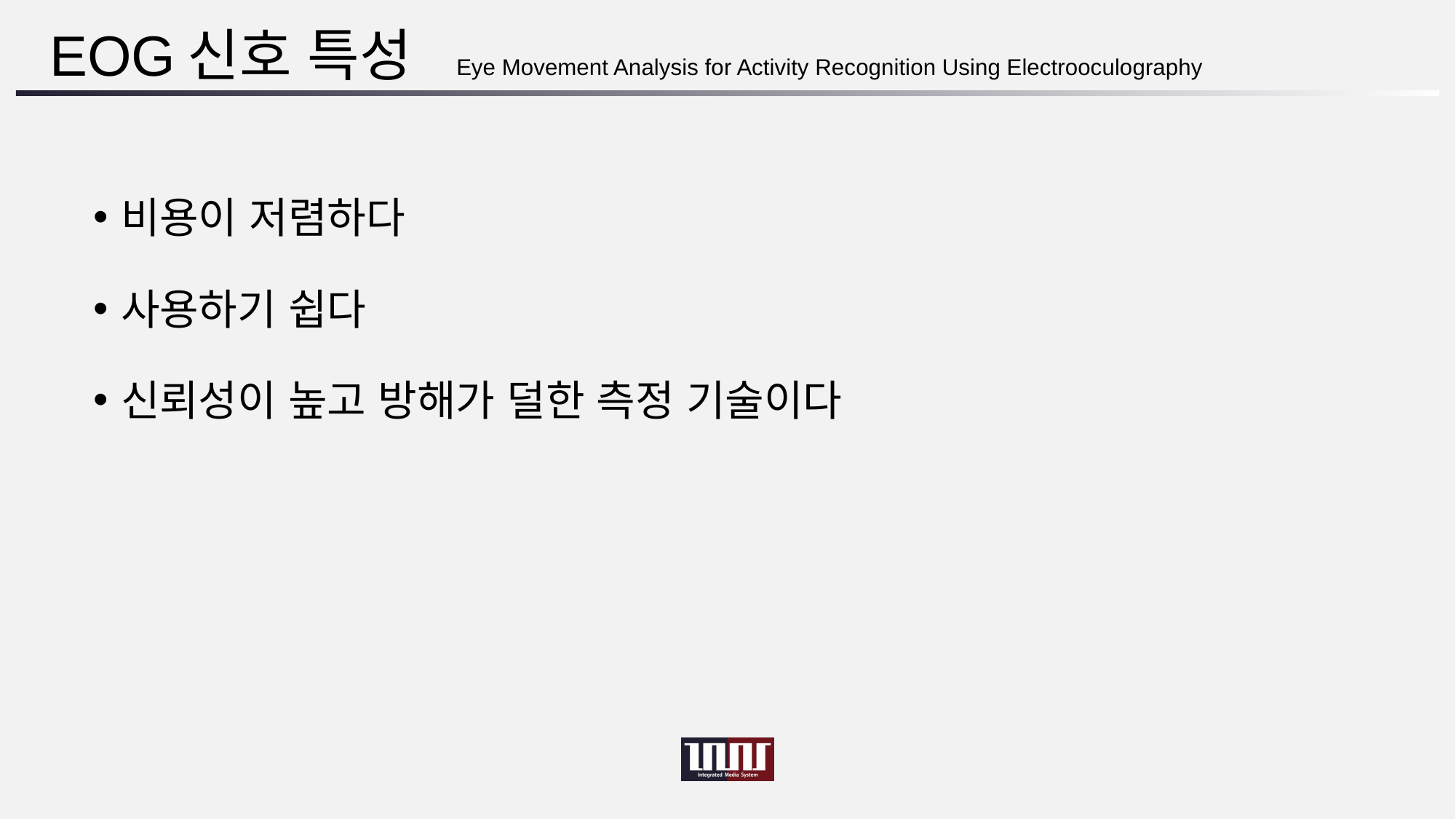

# EOG신호 특성
Eye Movement Analysis for Activity Recognition Using Electrooculography

비용이 저렴하다
사용하기 쉽다
신뢰성이 높고 방해가 덜한 측정 기술이다